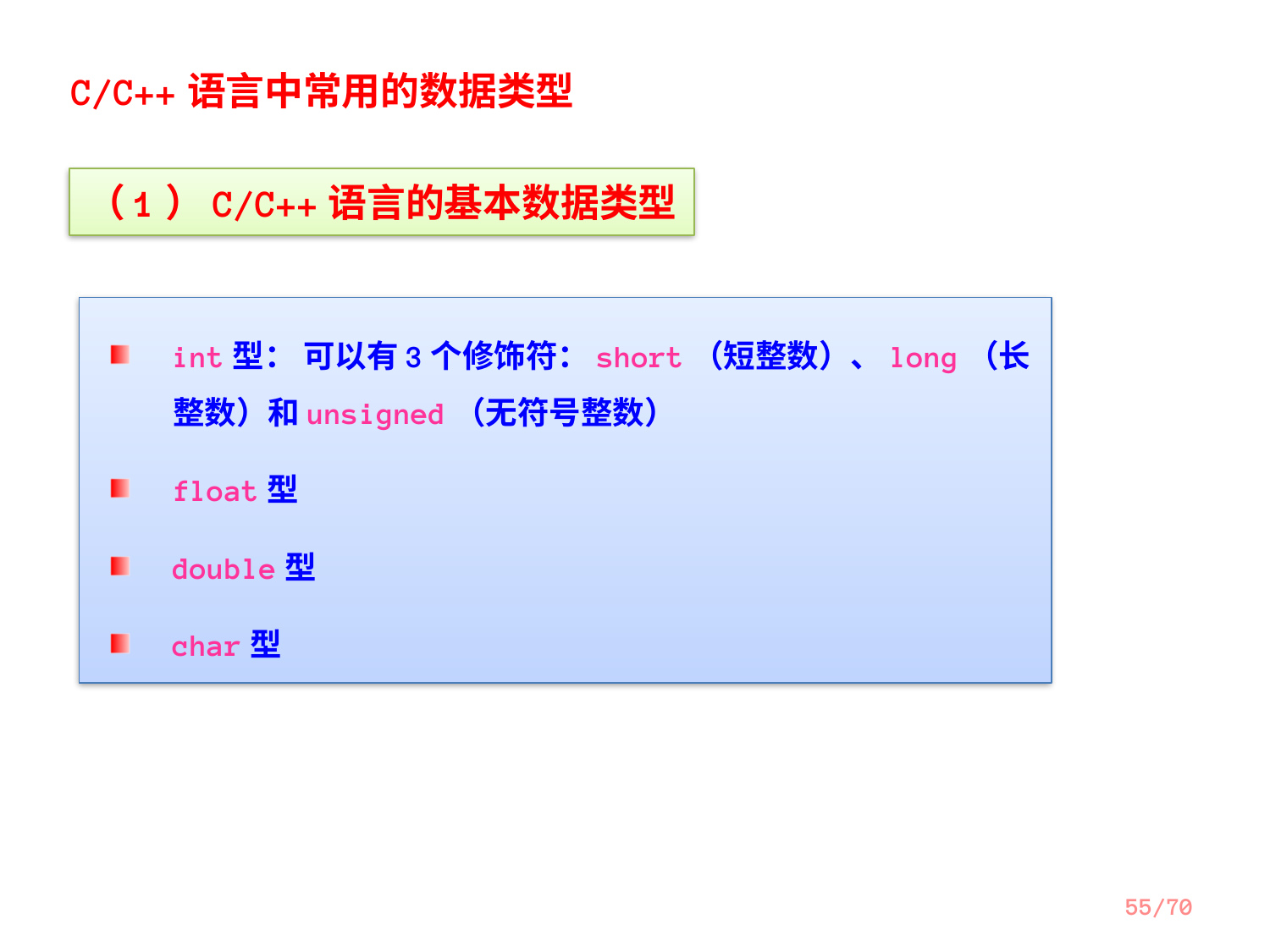

C/C++语言中常用的数据类型
（1）C/C++语言的基本数据类型
int型： 可以有3个修饰符：short（短整数）、long（长整数）和unsigned（无符号整数）
float型
double型
char型
55/70